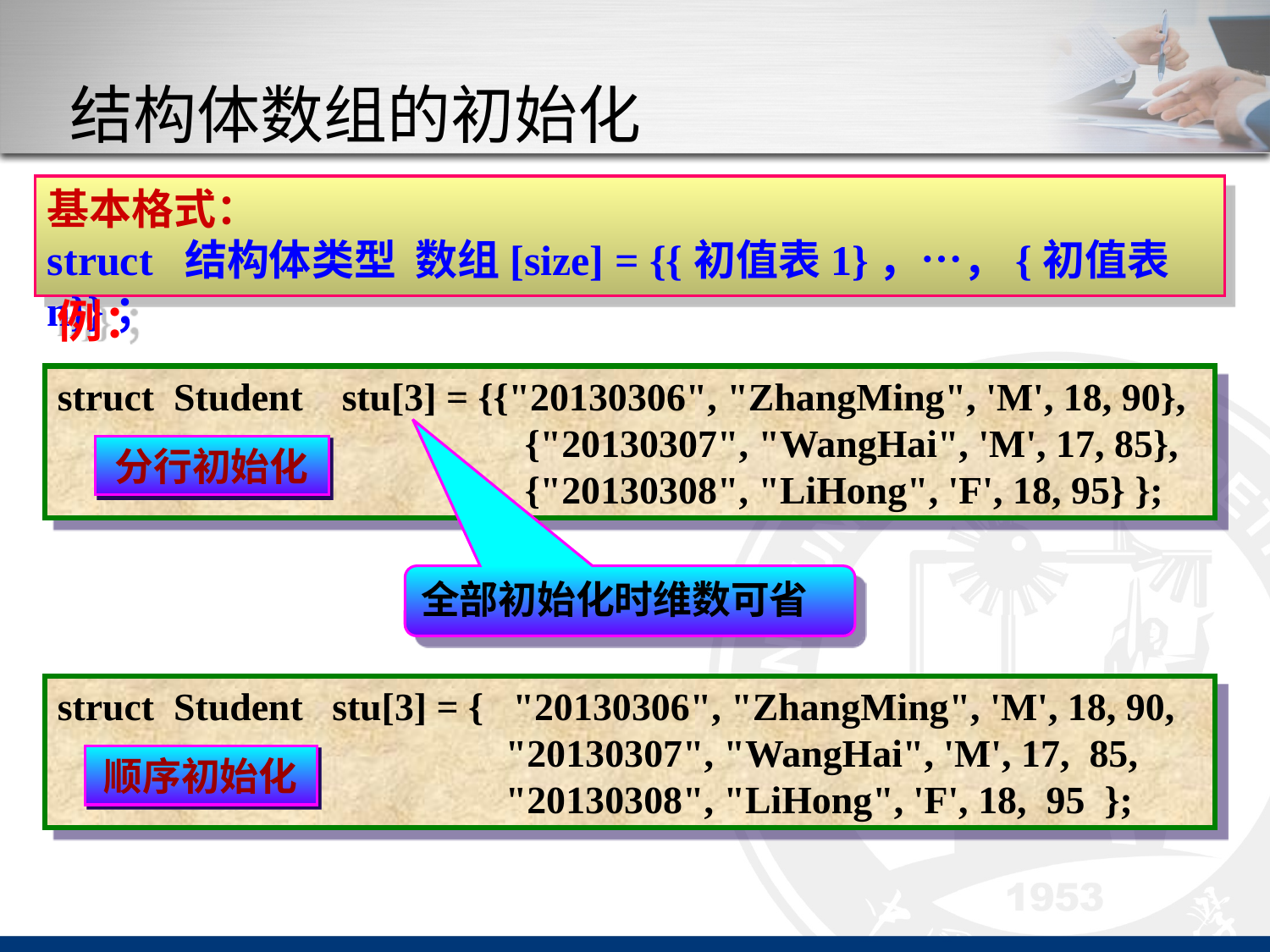

# 结构体数组的初始化
基本格式：
struct  结构体类型  数组[size] = {{初值表1}，…，{初值表n}}；
例：
struct  Student    stu[3] = {{"20130306", "ZhangMing", 'M', 18, 90},
                                                {"20130307", "WangHai", 'M', 17, 85},
                                                {"20130308", "LiHong", 'F', 18, 95} };
分行初始化
全部初始化时维数可省
struct  Student   stu[3] = {   "20130306", "ZhangMing", 'M', 18, 90,
                                              "20130307", "WangHai", 'M', 17,  85,
                                              "20130308", "LiHong", 'F', 18,  95  };
顺序初始化